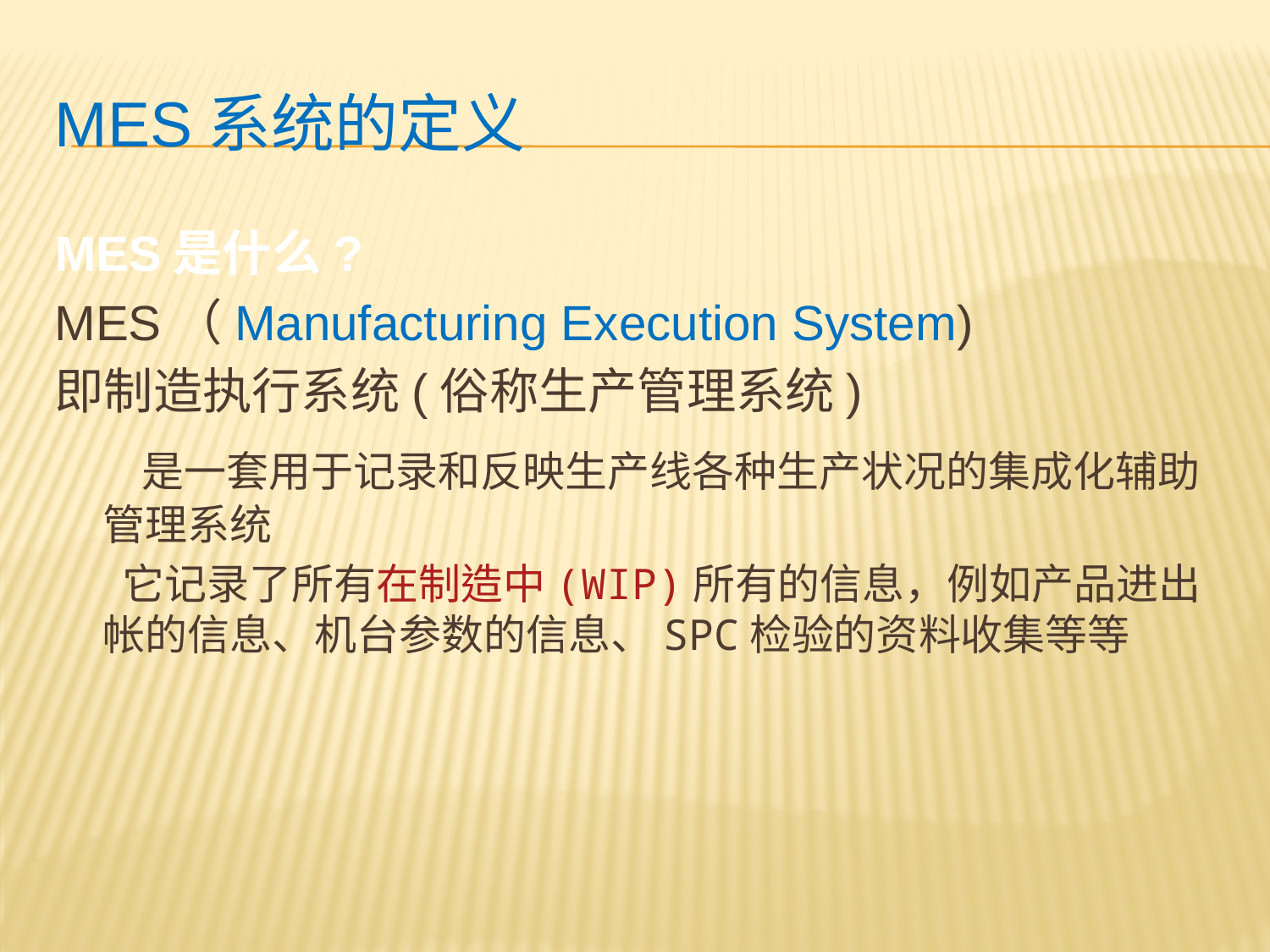

# MES系统的定义
MES是什么?
MES（Manufacturing Execution System)
即制造执行系统(俗称生产管理系统)
	  是一套用于记录和反映生产线各种生产状况的集成化辅助管理系统
      它记录了所有在制造中(WIP)所有的信息，例如产品进出帐的信息、机台参数的信息、SPC检验的资料收集等等